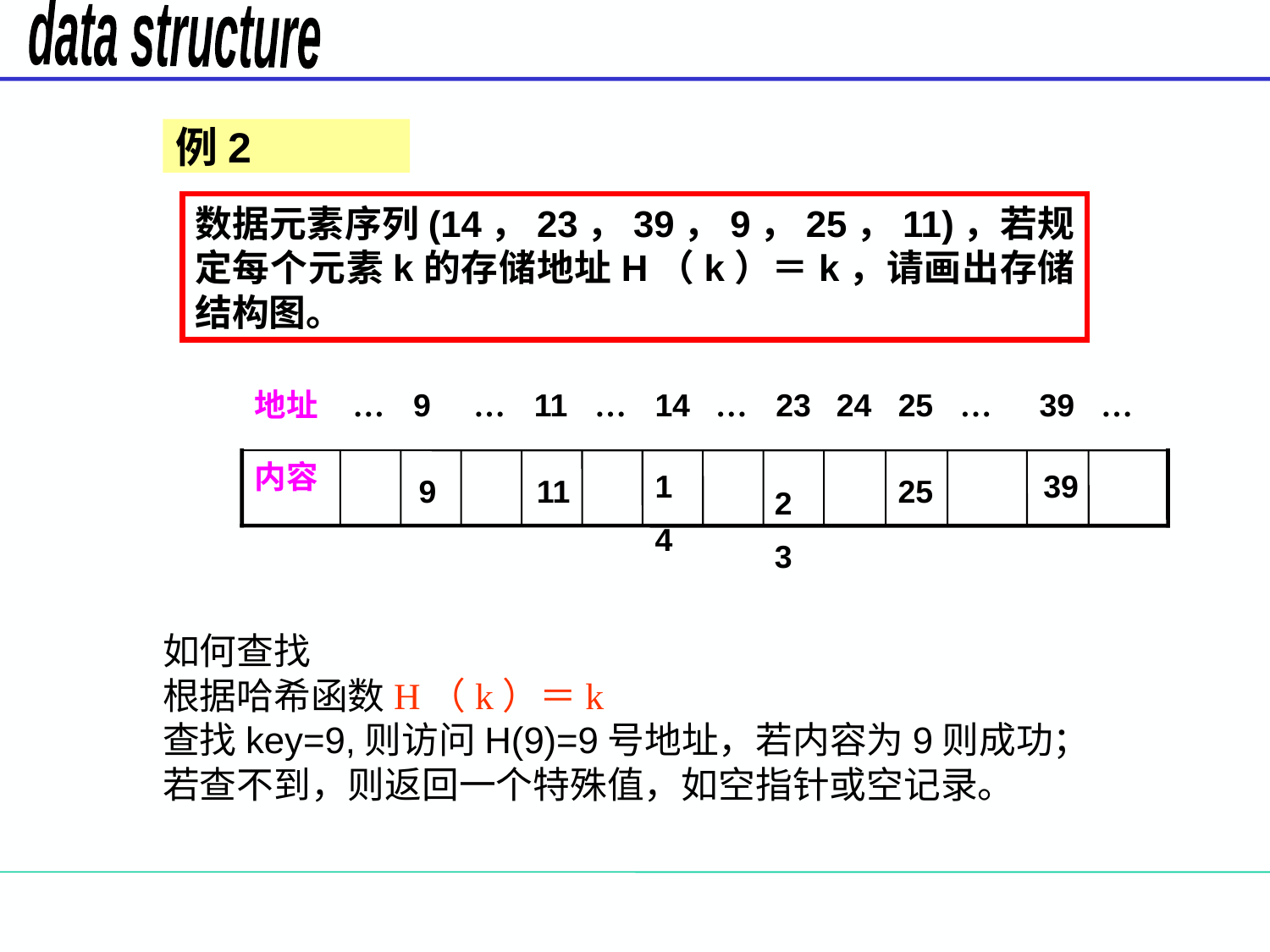

例2
数据元素序列(14，23，39，9，25，11)，若规定每个元素k的存储地址H（k）＝k，请画出存储结构图。
地址

…

9

…

11

…

14

…

23

24

25

…

39

…

内容

14
39
9
11
25
23
如何查找
根据哈希函数H（k）＝k
查找key=9,则访问H(9)=9号地址，若内容为9则成功；
若查不到，则返回一个特殊值，如空指针或空记录。